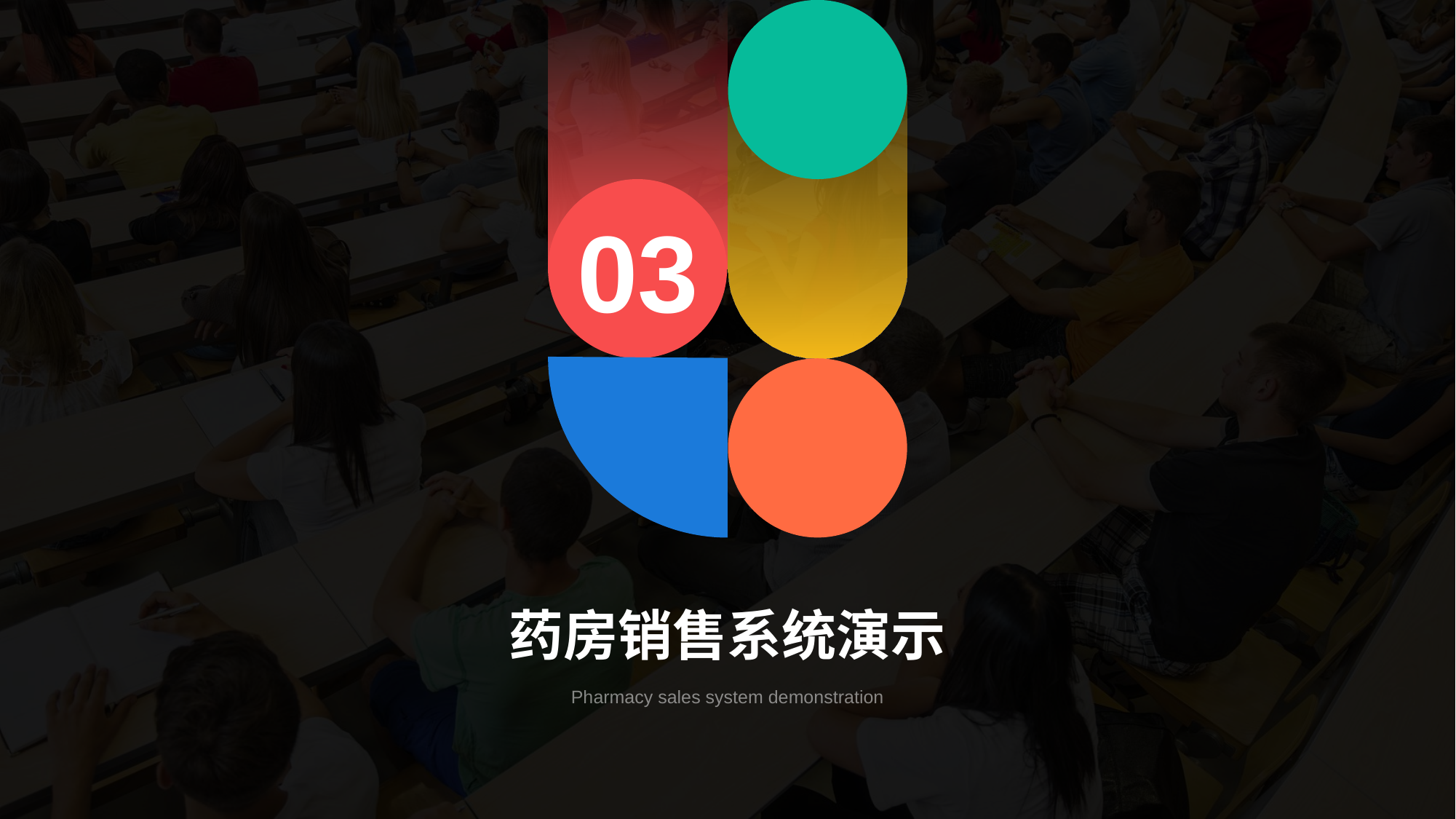

03
# 药房销售系统演示
Pharmacy sales system demonstration